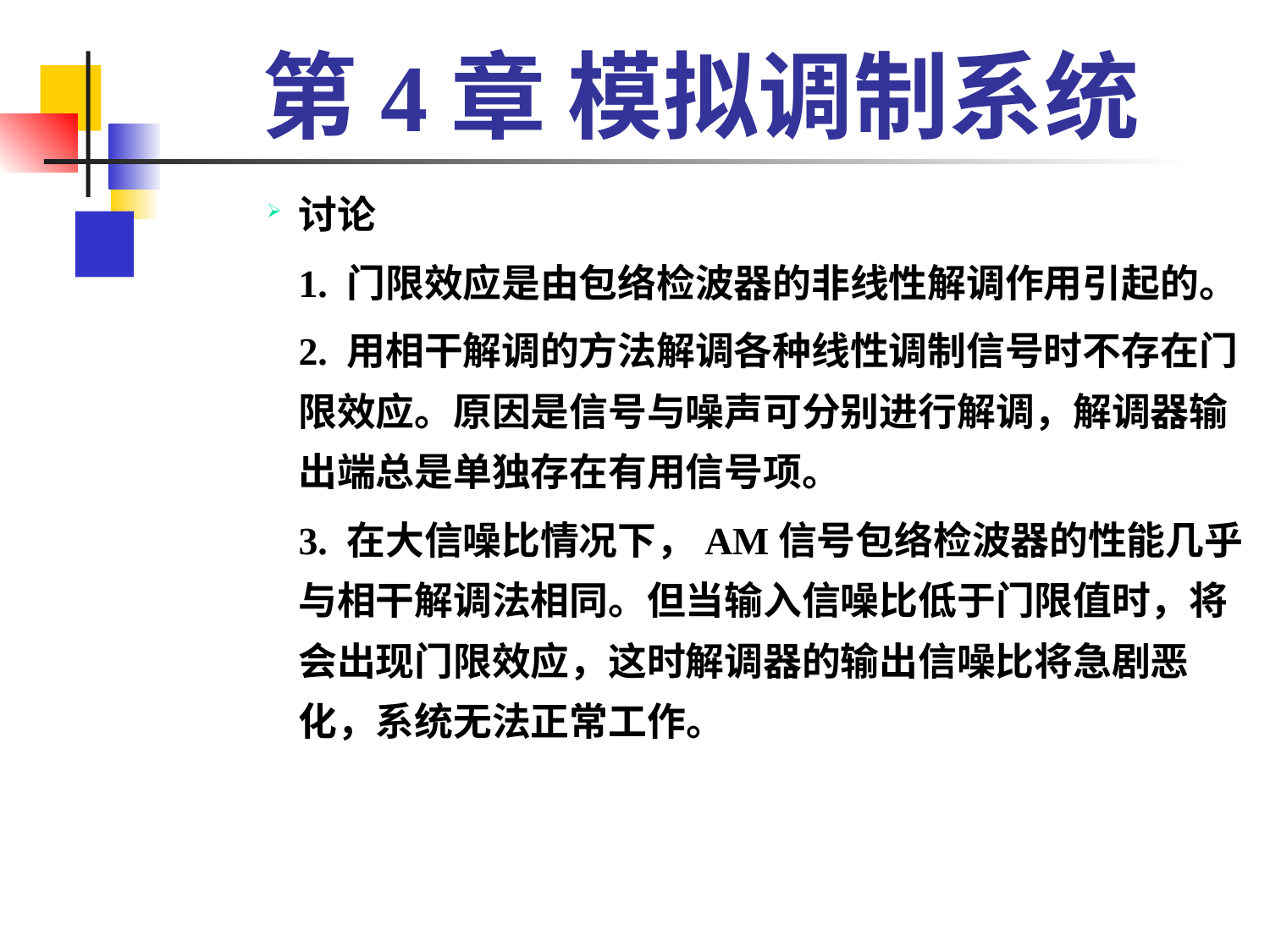

# 第4章 模拟调制系统
讨论
	1. 门限效应是由包络检波器的非线性解调作用引起的。
	2. 用相干解调的方法解调各种线性调制信号时不存在门限效应。原因是信号与噪声可分别进行解调，解调器输出端总是单独存在有用信号项。
	3. 在大信噪比情况下，AM信号包络检波器的性能几乎与相干解调法相同。但当输入信噪比低于门限值时，将会出现门限效应，这时解调器的输出信噪比将急剧恶化，系统无法正常工作。
56